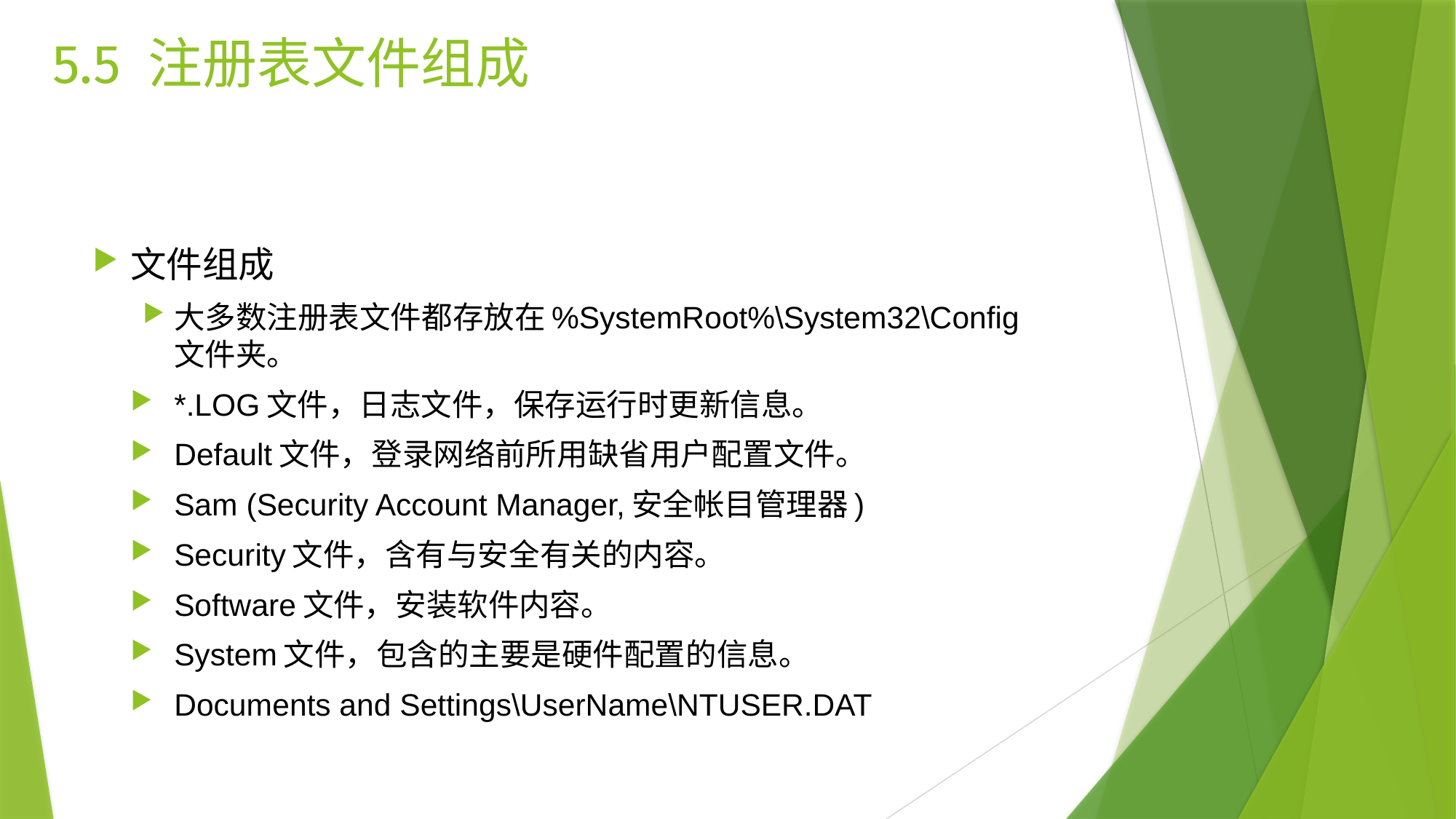

5.5 注册表文件组成
文件组成
大多数注册表文件都存放在%SystemRoot%\System32\Config文件夹。
*.LOG文件，日志文件，保存运行时更新信息。
Default文件，登录网络前所用缺省用户配置文件。
Sam (Security Account Manager,安全帐目管理器)
Security文件，含有与安全有关的内容。
Software文件，安装软件内容。
System文件，包含的主要是硬件配置的信息。
Documents and Settings\UserName\NTUSER.DAT